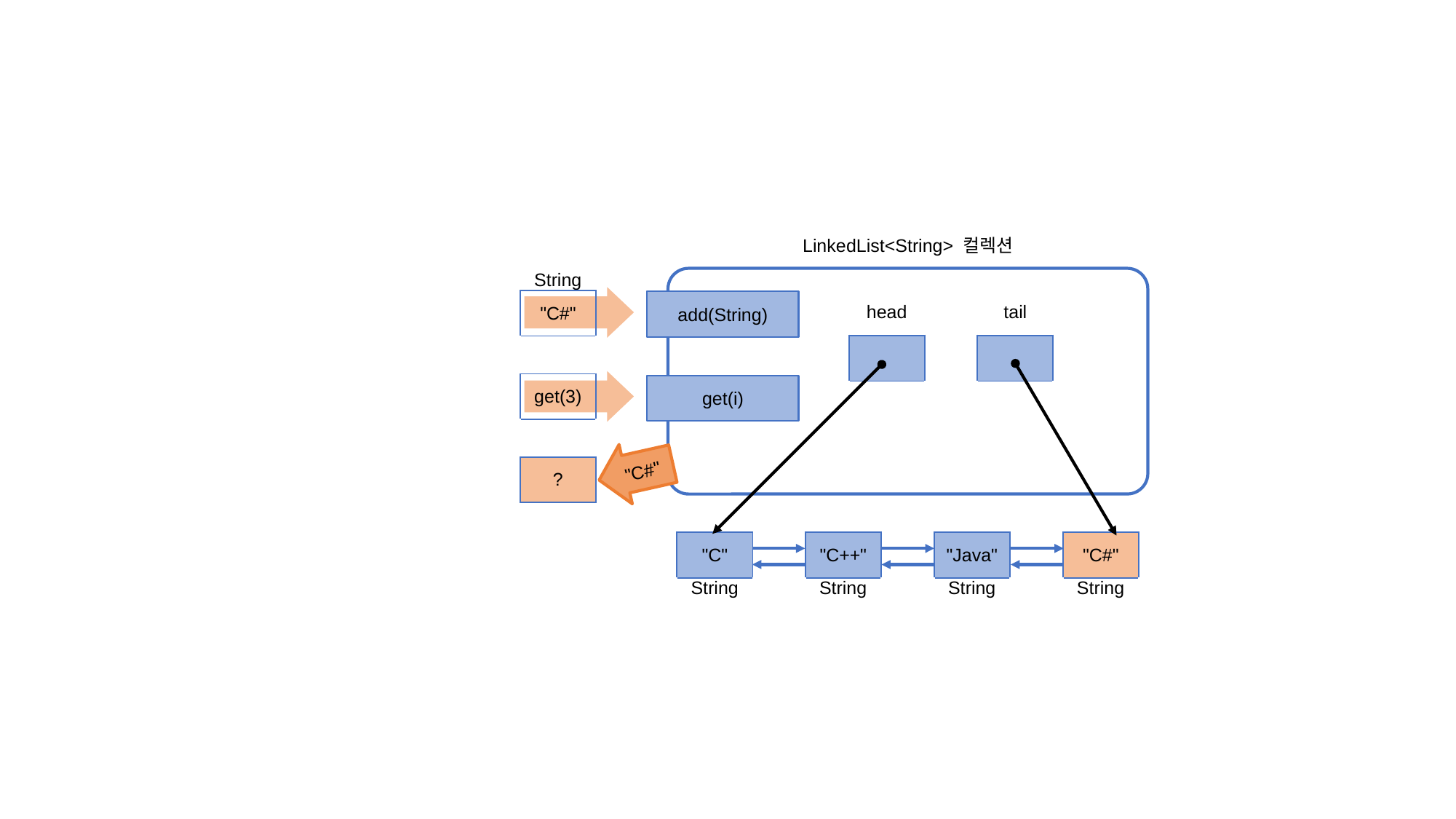

LinkedList<String> 컬렉션
| String |
| --- |
| "C#" |
|  |
| get(3) |
|  |
| ? |

| head |  | tail |
| --- | --- | --- |
|  |  |  |
|  |  |  |
|  |  |  |

add(String)

get(i)

"C#"
| "C" |  | "C++" |  | "Java" |  | "C#" |
| --- | --- | --- | --- | --- | --- | --- |
| String |  | String |  | String |  | String |